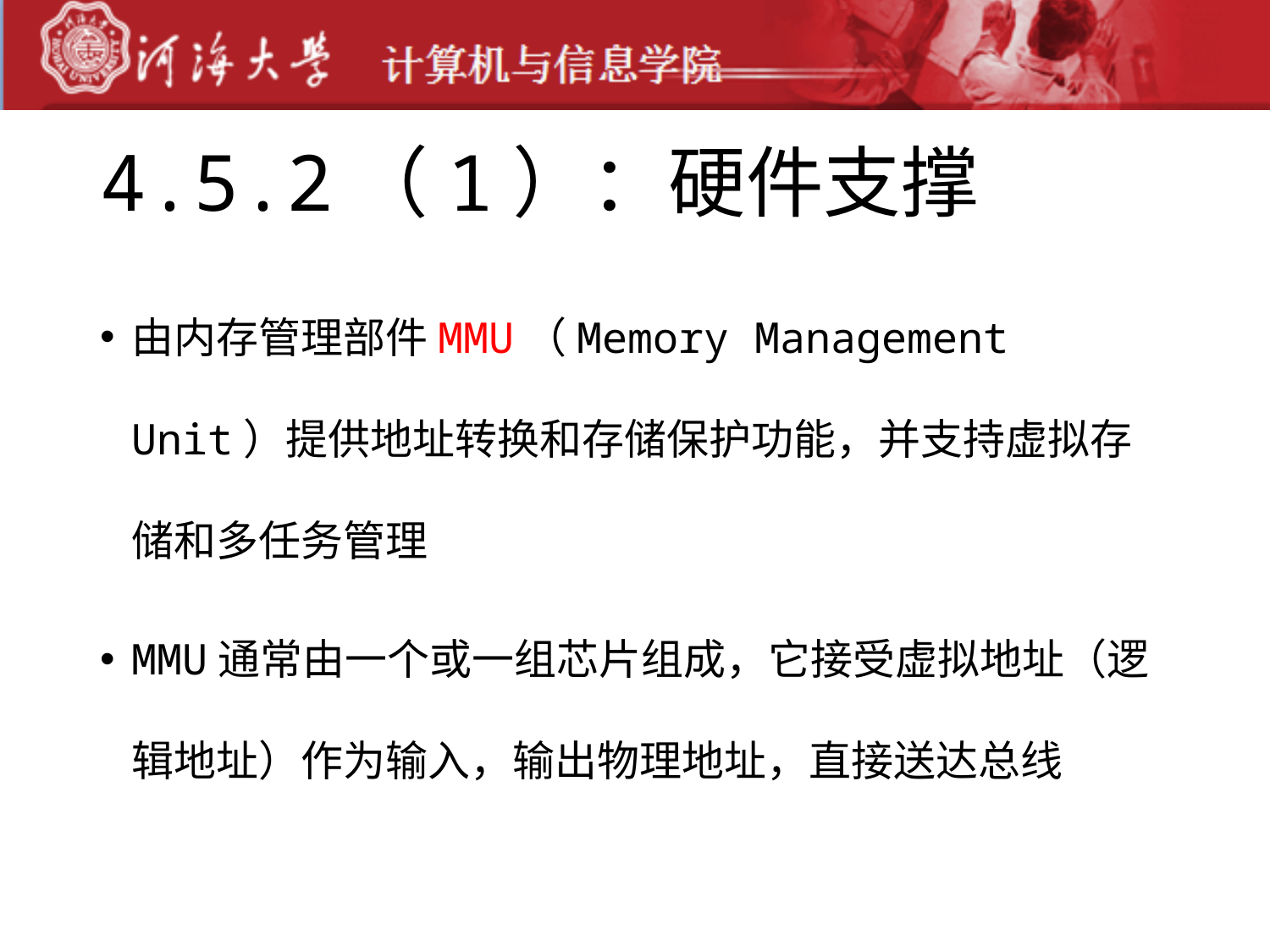

# 4.5.2（1）：硬件支撑
由内存管理部件MMU（Memory Management Unit）提供地址转换和存储保护功能，并支持虚拟存储和多任务管理
MMU通常由一个或一组芯片组成，它接受虚拟地址（逻辑地址）作为输入，输出物理地址，直接送达总线